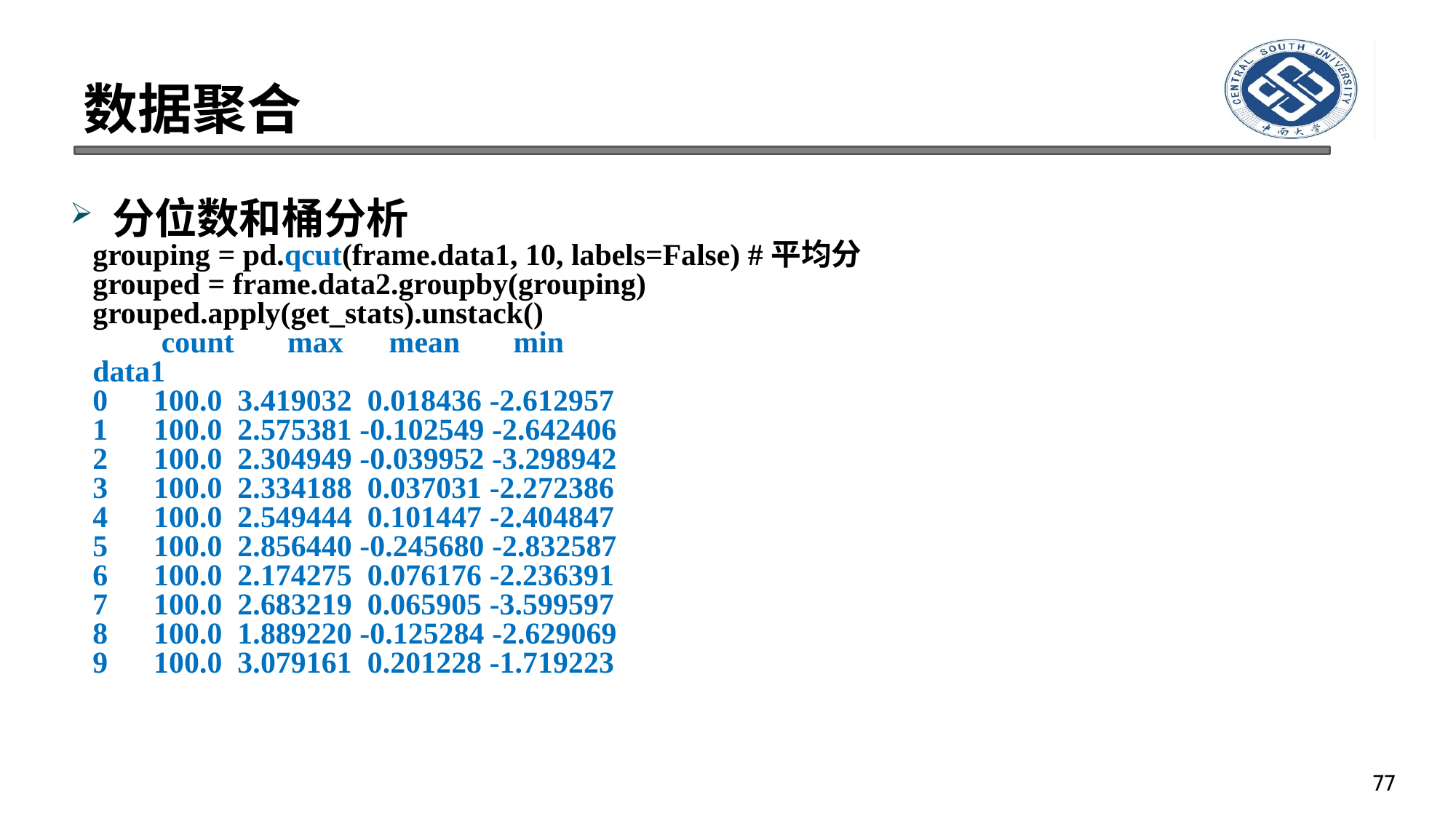

# 数据聚合
分位数和桶分析
grouping = pd.qcut(frame.data1, 10, labels=False) #平均分
grouped = frame.data2.groupby(grouping)
grouped.apply(get_stats).unstack()
         count       max      mean       min
data1
0      100.0  3.419032  0.018436 -2.612957
1      100.0  2.575381 -0.102549 -2.642406
2      100.0  2.304949 -0.039952 -3.298942
3      100.0  2.334188  0.037031 -2.272386
4      100.0  2.549444  0.101447 -2.404847
5      100.0  2.856440 -0.245680 -2.832587
6      100.0  2.174275  0.076176 -2.236391
7      100.0  2.683219  0.065905 -3.599597
8      100.0  1.889220 -0.125284 -2.629069
9      100.0  3.079161  0.201228 -1.719223
77